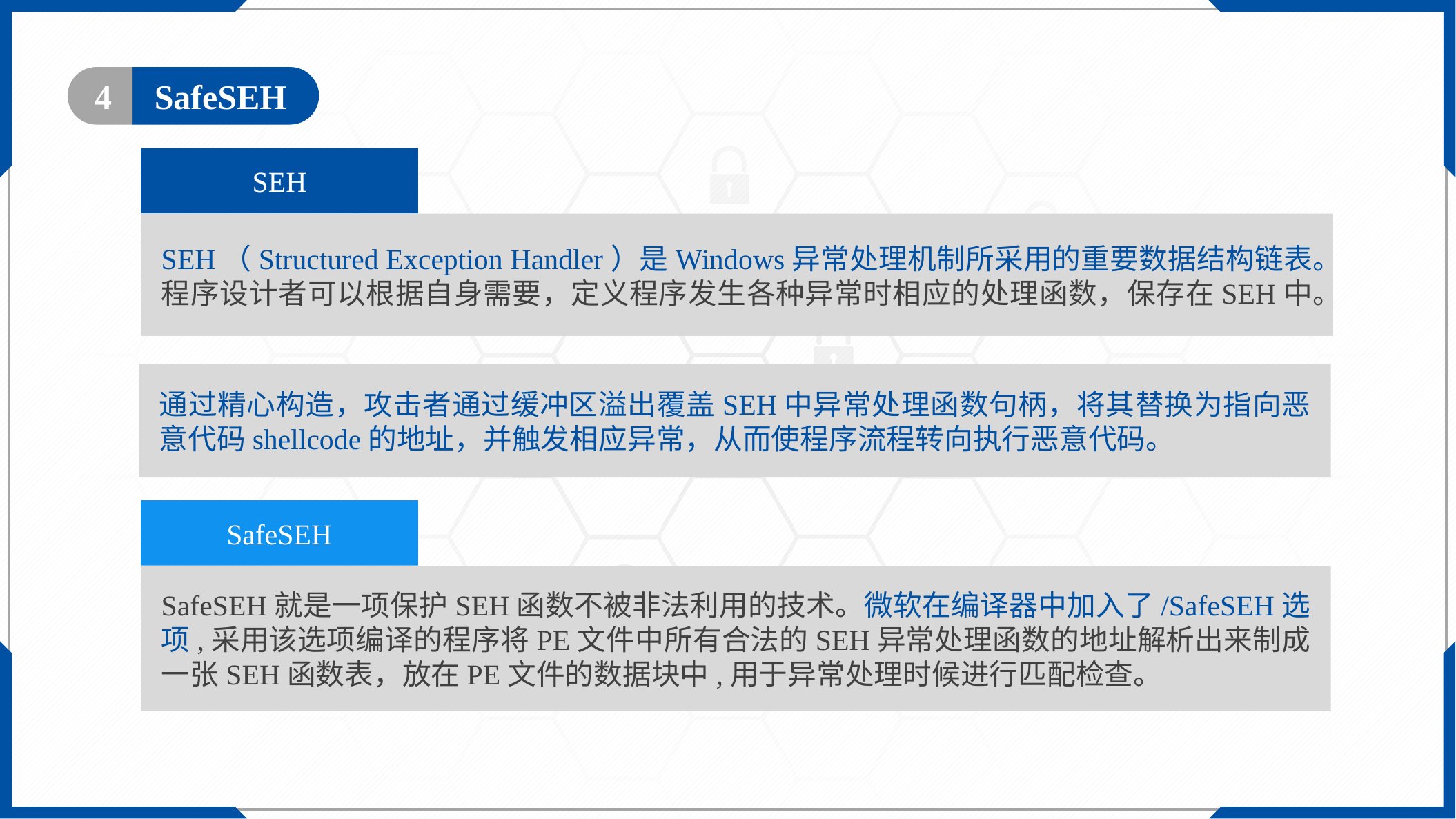

4
SafeSEH
SEH
SEH（Structured Exception Handler）是Windows异常处理机制所采用的重要数据结构链表。程序设计者可以根据自身需要，定义程序发生各种异常时相应的处理函数，保存在SEH中。
通过精心构造，攻击者通过缓冲区溢出覆盖SEH中异常处理函数句柄，将其替换为指向恶意代码shellcode的地址，并触发相应异常，从而使程序流程转向执行恶意代码。
SafeSEH
SafeSEH就是一项保护SEH函数不被非法利用的技术。微软在编译器中加入了/SafeSEH选项,采用该选项编译的程序将PE文件中所有合法的SEH异常处理函数的地址解析出来制成一张SEH函数表，放在PE文件的数据块中,用于异常处理时候进行匹配检查。